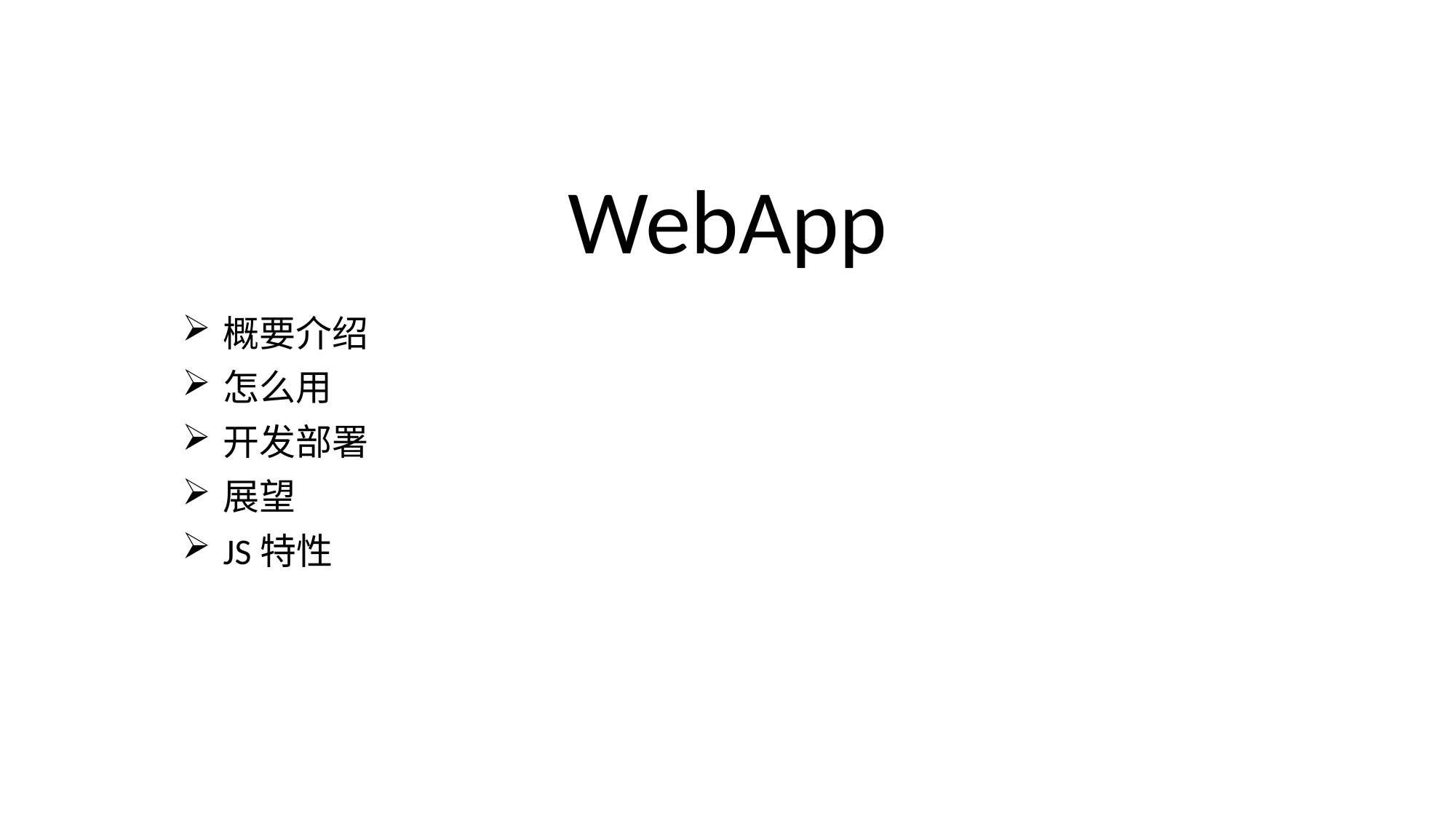

# WebApp
概要介绍
怎么用
开发部署
展望
JS特性